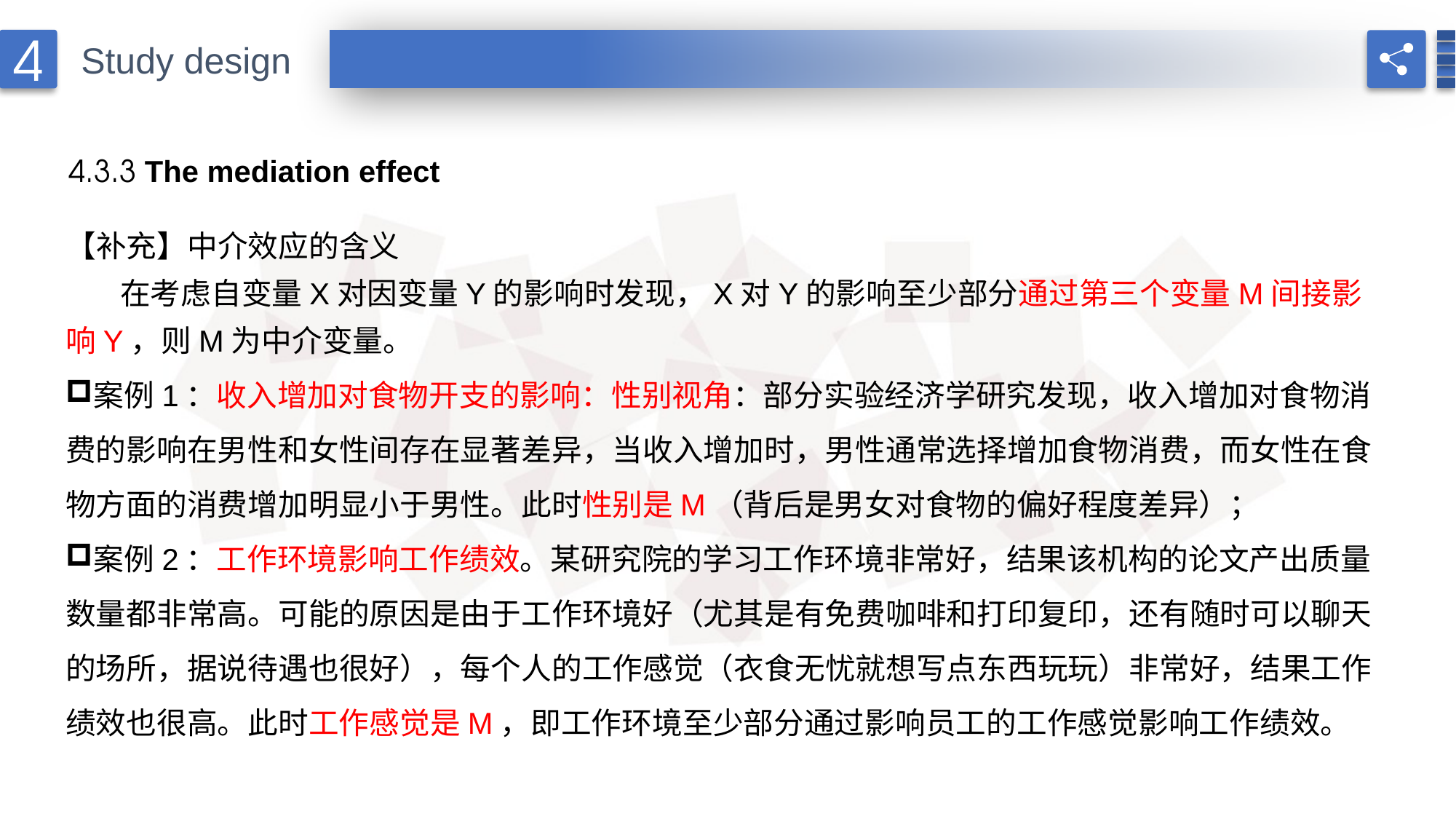

4

 Study design
4.3.3 The mediation effect
【补充】中介效应的含义
       在考虑自变量X对因变量Y的影响时发现，X对Y的影响至少部分通过第三个变量M间接影响Y，则M为中介变量。
案例1：收入增加对食物开支的影响：性别视角：部分实验经济学研究发现，收入增加对食物消费的影响在男性和女性间存在显著差异，当收入增加时，男性通常选择增加食物消费，而女性在食物方面的消费增加明显小于男性。此时性别是M（背后是男女对食物的偏好程度差异）；
案例2：工作环境影响工作绩效。某研究院的学习工作环境非常好，结果该机构的论文产出质量数量都非常高。可能的原因是由于工作环境好（尤其是有免费咖啡和打印复印，还有随时可以聊天的场所，据说待遇也很好），每个人的工作感觉（衣食无忧就想写点东西玩玩）非常好，结果工作绩效也很高。此时工作感觉是M，即工作环境至少部分通过影响员工的工作感觉影响工作绩效。